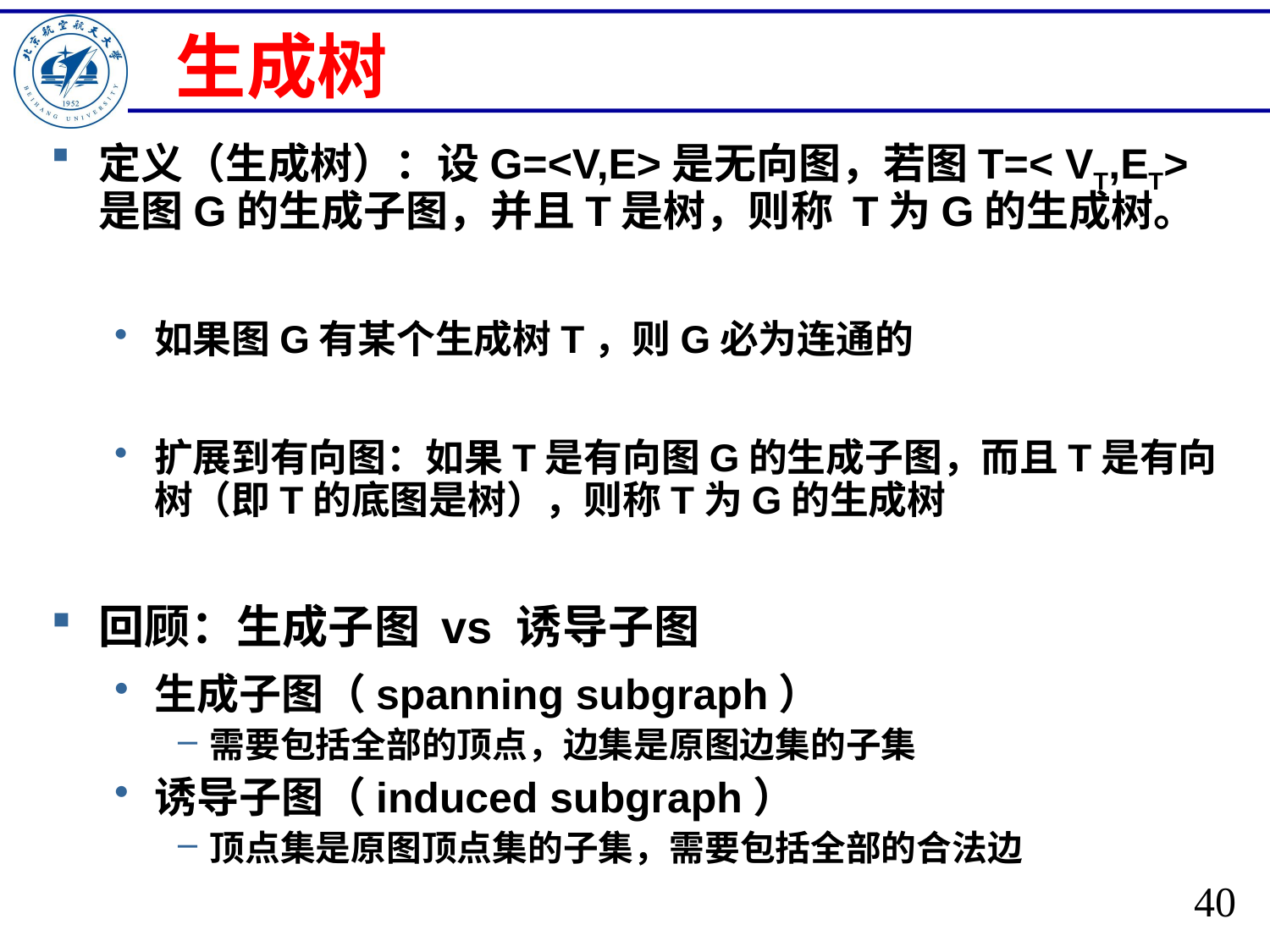

# 生成树
定义（生成树）：设G=<V,E>是无向图，若图T=< VT,ET>是图G的生成子图，并且T是树，则称 T为G的生成树。

如果图G有某个生成树T，则G必为连通的

扩展到有向图：如果T是有向图G的生成子图，而且T是有向树（即T的底图是树），则称T为G的生成树

回顾：生成子图 vs 诱导子图
生成子图（spanning subgraph）
需要包括全部的顶点，边集是原图边集的子集
诱导子图（induced subgraph）
顶点集是原图顶点集的子集，需要包括全部的合法边